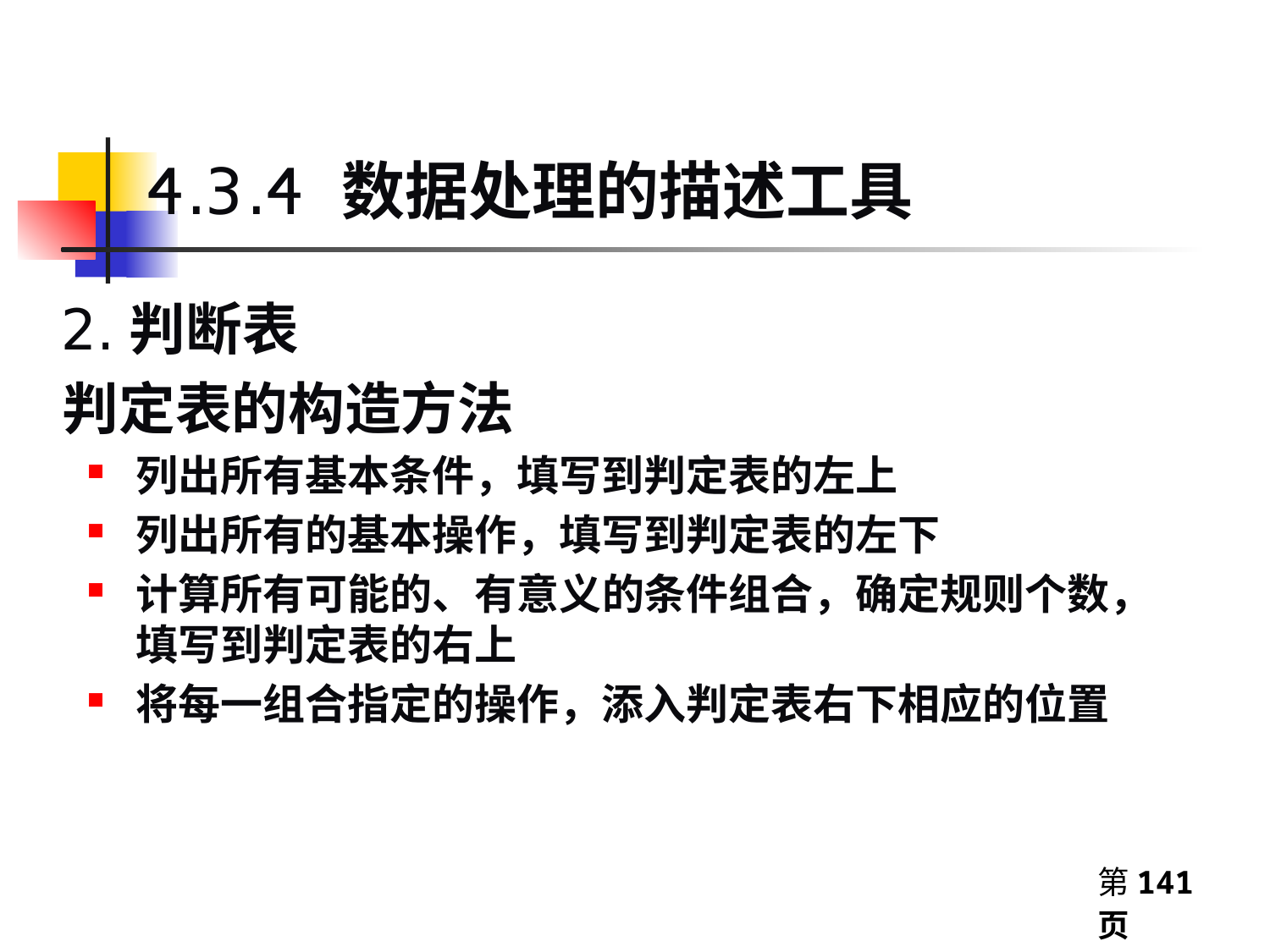

4.3.4 数据处理的描述工具
2.判断表
判定表的构造方法
列出所有基本条件，填写到判定表的左上
列出所有的基本操作，填写到判定表的左下
计算所有可能的、有意义的条件组合，确定规则个数，填写到判定表的右上
将每一组合指定的操作，添入判定表右下相应的位置